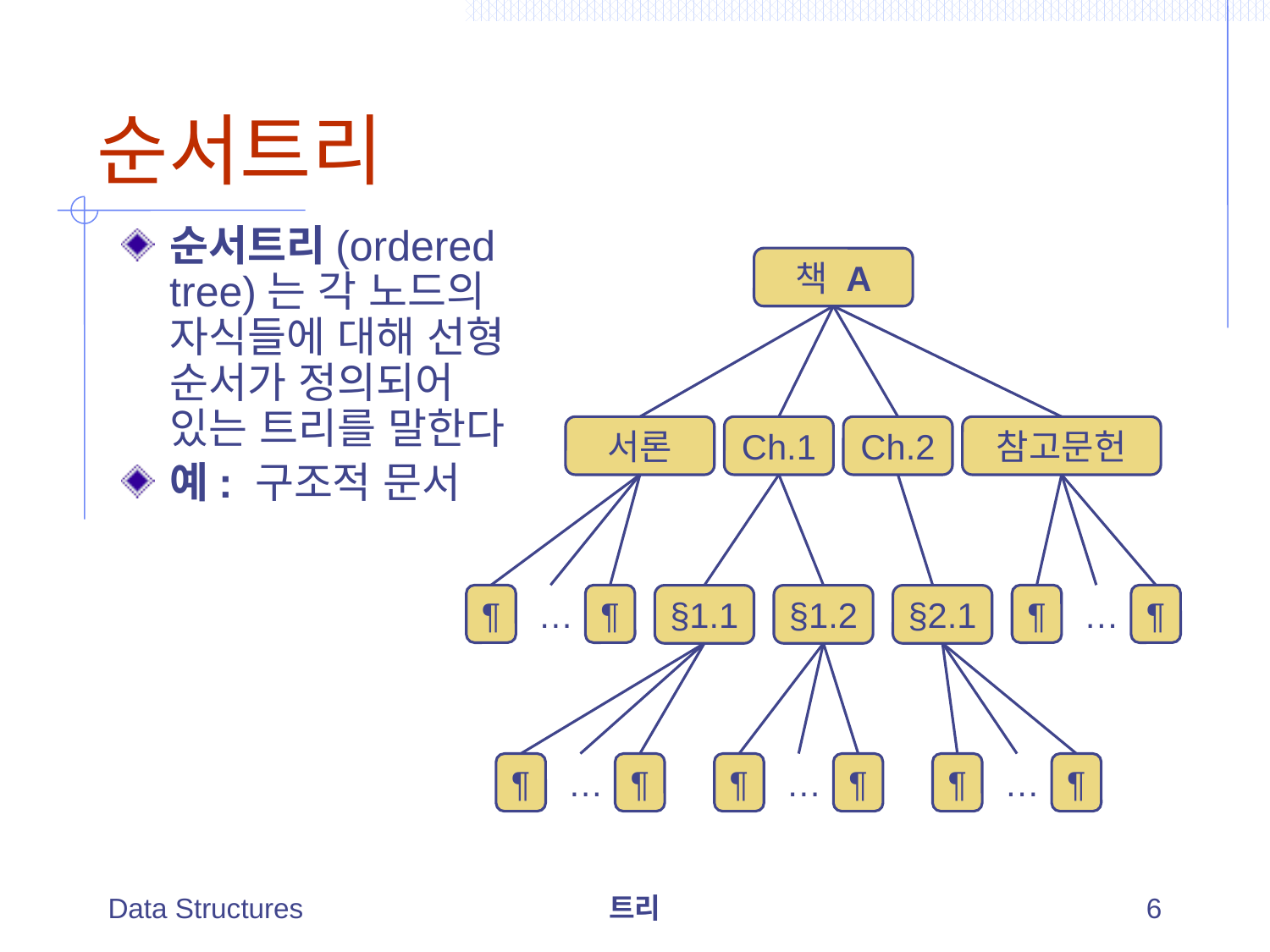

# 순서트리
순서트리(ordered tree)는 각 노드의  자식들에 대해 선형 순서가 정의되어 있는 트리를 말한다
예: 구조적 문서
책 A
서론
Ch.1
Ch.2
참고문헌
¶
…
¶
§1.1
§1.2
§2.1
¶
…
¶
¶
…
¶
¶
…
¶
¶
…
¶
Data Structures
트리
6